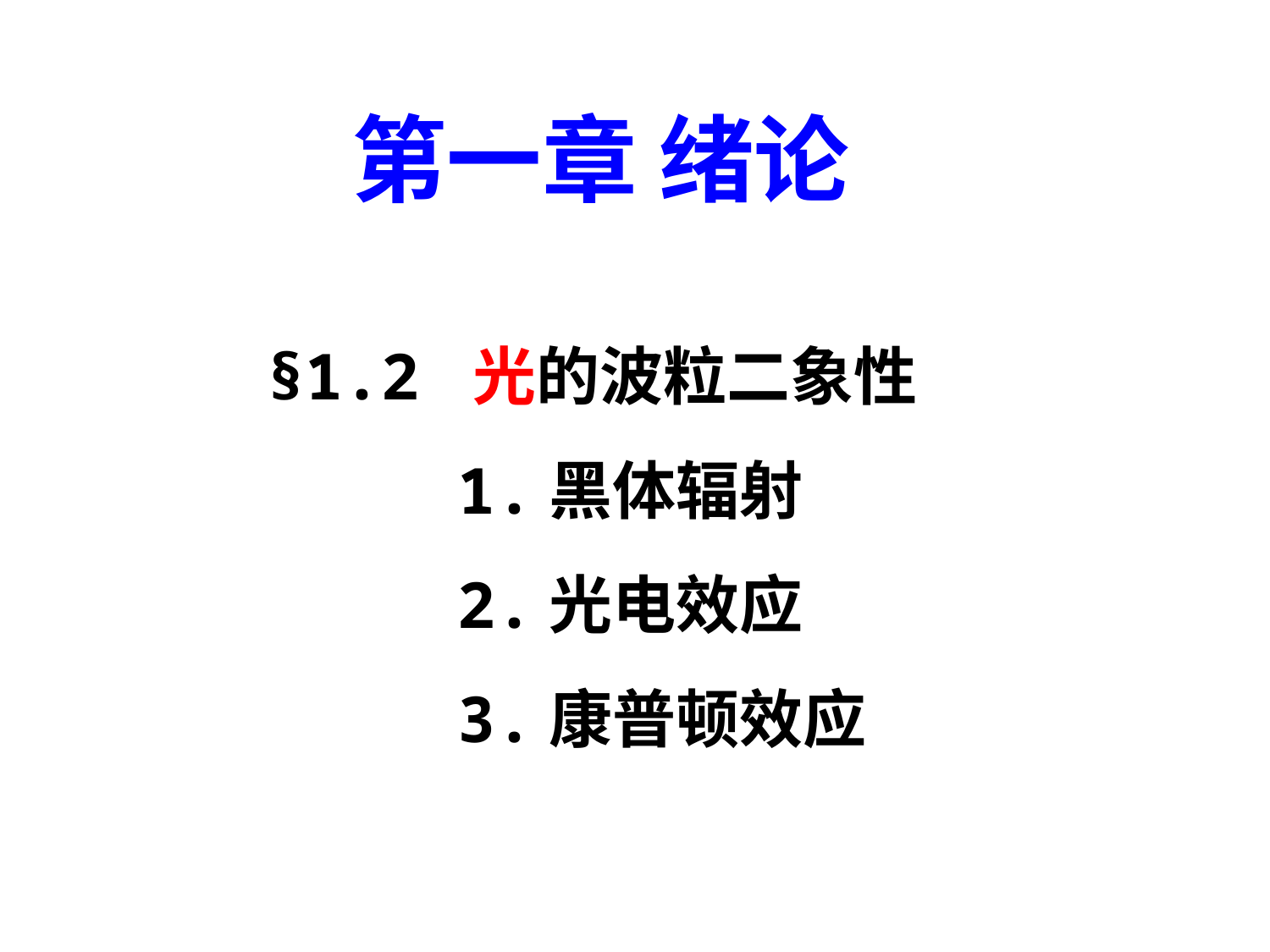

第一章 绪论
§1.2 光的波粒二象性
     1.黑体辐射
     2.光电效应
     3.康普顿效应